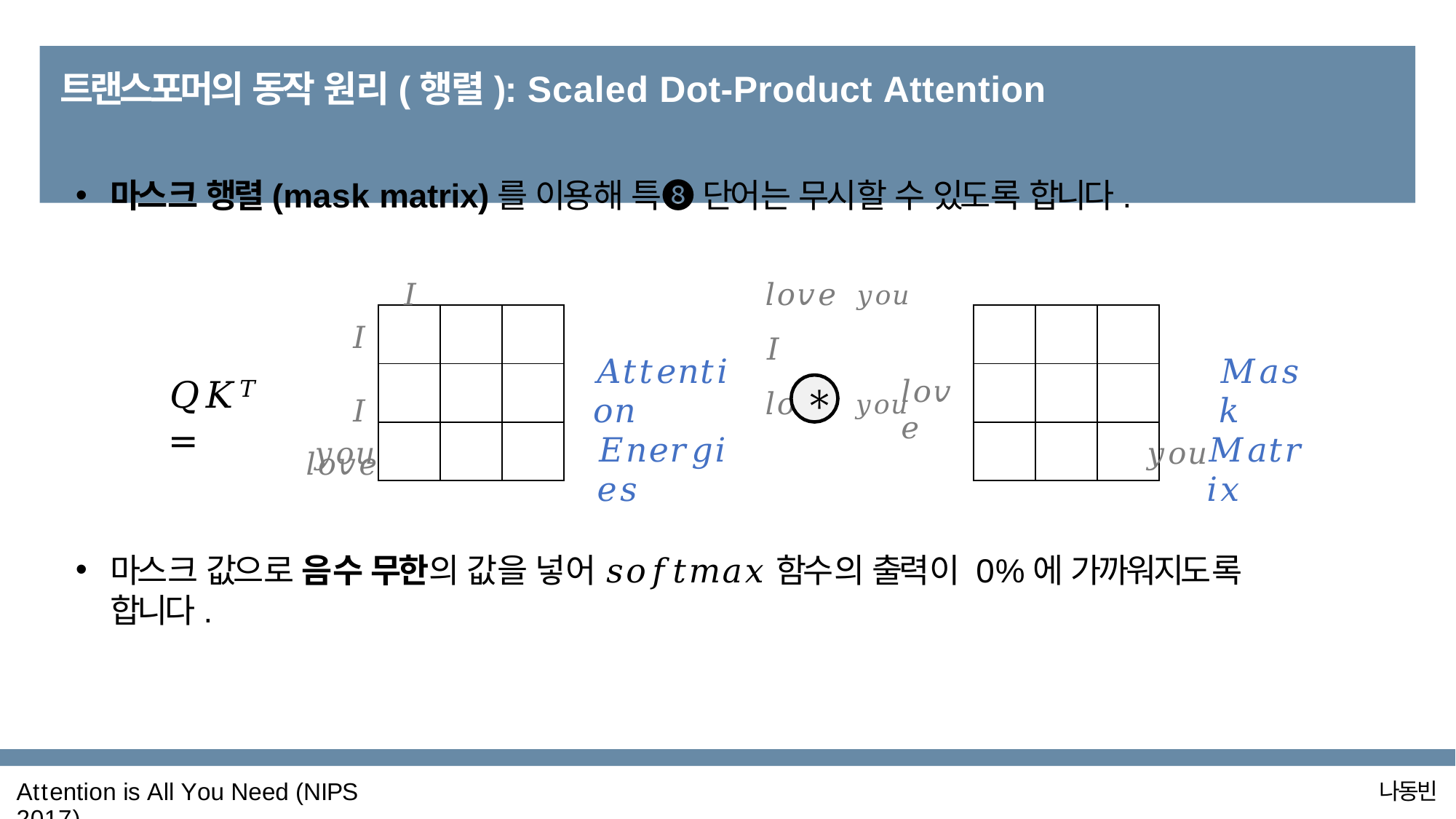

# 트랜스포머의 동작 원리(행렬): Scaled Dot-Product Attention
마스크 행렬(mask matrix)를 이용해 특❽ 단어는 무시할 수 있도록 합니다.

𝐼	𝑙𝑜𝑣𝑒 𝑦𝑜𝑢	𝐼	𝑙𝑜𝑣𝑒 𝑦𝑜𝑢
𝐼	𝐼
𝑙𝑜𝑣𝑒
|  |  |  |
| --- | --- | --- |
|  |  |  |
|  |  |  |
|  |  |  |
| --- | --- | --- |
|  |  |  |
|  |  |  |
𝐴𝑡𝑡𝑒𝑛𝑡𝑖𝑜𝑛
𝐸𝑛𝑒𝑟𝑔𝑖𝑒𝑠
𝑀𝑎𝑠𝑘
𝑀𝑎𝑡𝑟𝑖𝑥
𝑄𝐾𝑇 =
𝑙𝑜𝑣𝑒

∗
𝑦𝑜𝑢	𝑦𝑜𝑢

마스크 값으로 음수 무한의 값을 넣어 𝑠𝑜𝑓𝑡𝑚𝑎𝑥 함수의 출력이 0%에 가까워지도록 합니다.

Attention is All You Need (NIPS 2017)
나동빈